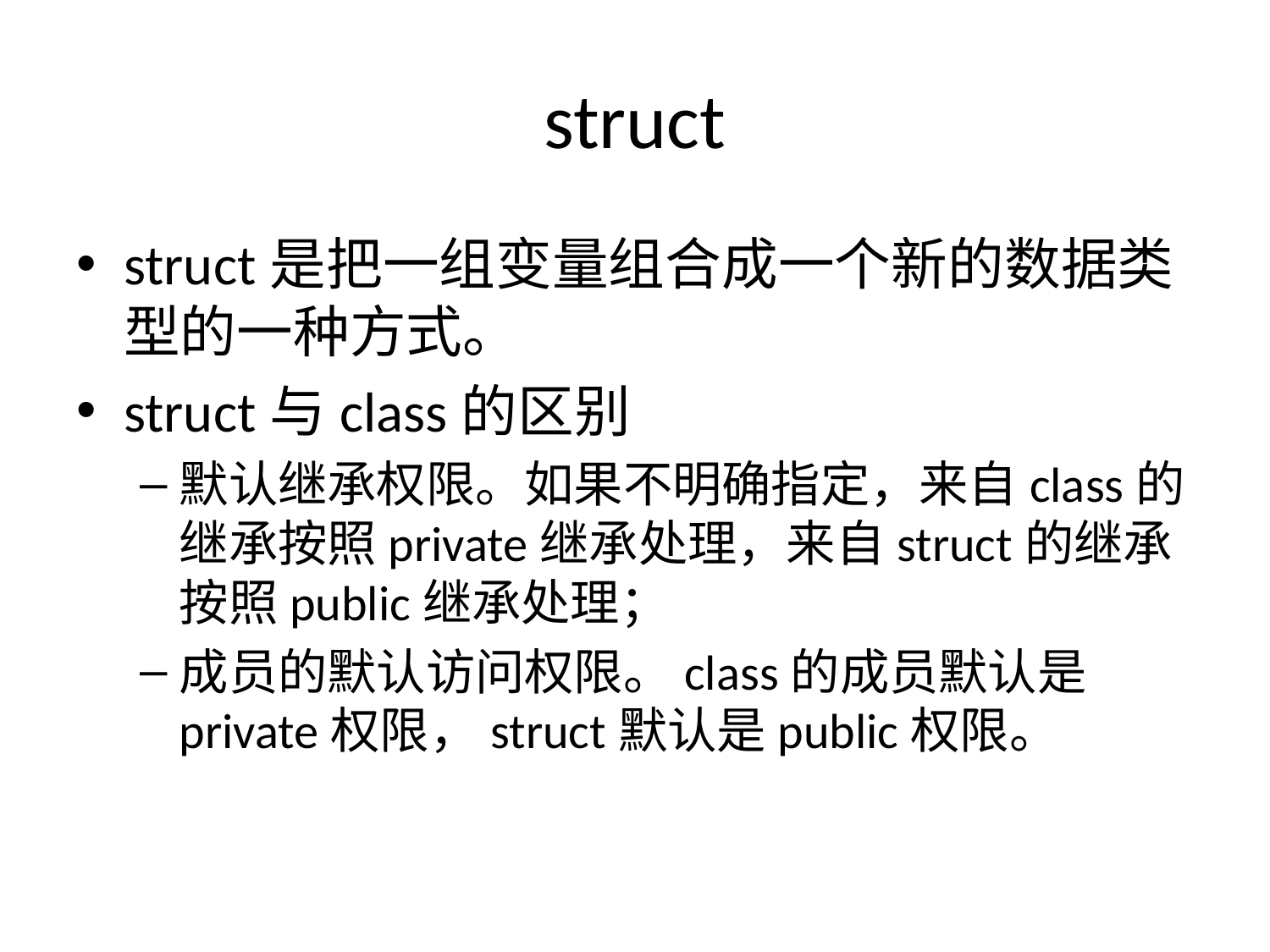

# struct
struct是把一组变量组合成一个新的数据类型的一种方式。
struct与class的区别
默认继承权限。如果不明确指定，来自class的继承按照private继承处理，来自struct的继承按照public继承处理；
成员的默认访问权限。class的成员默认是private权限，struct默认是public权限。